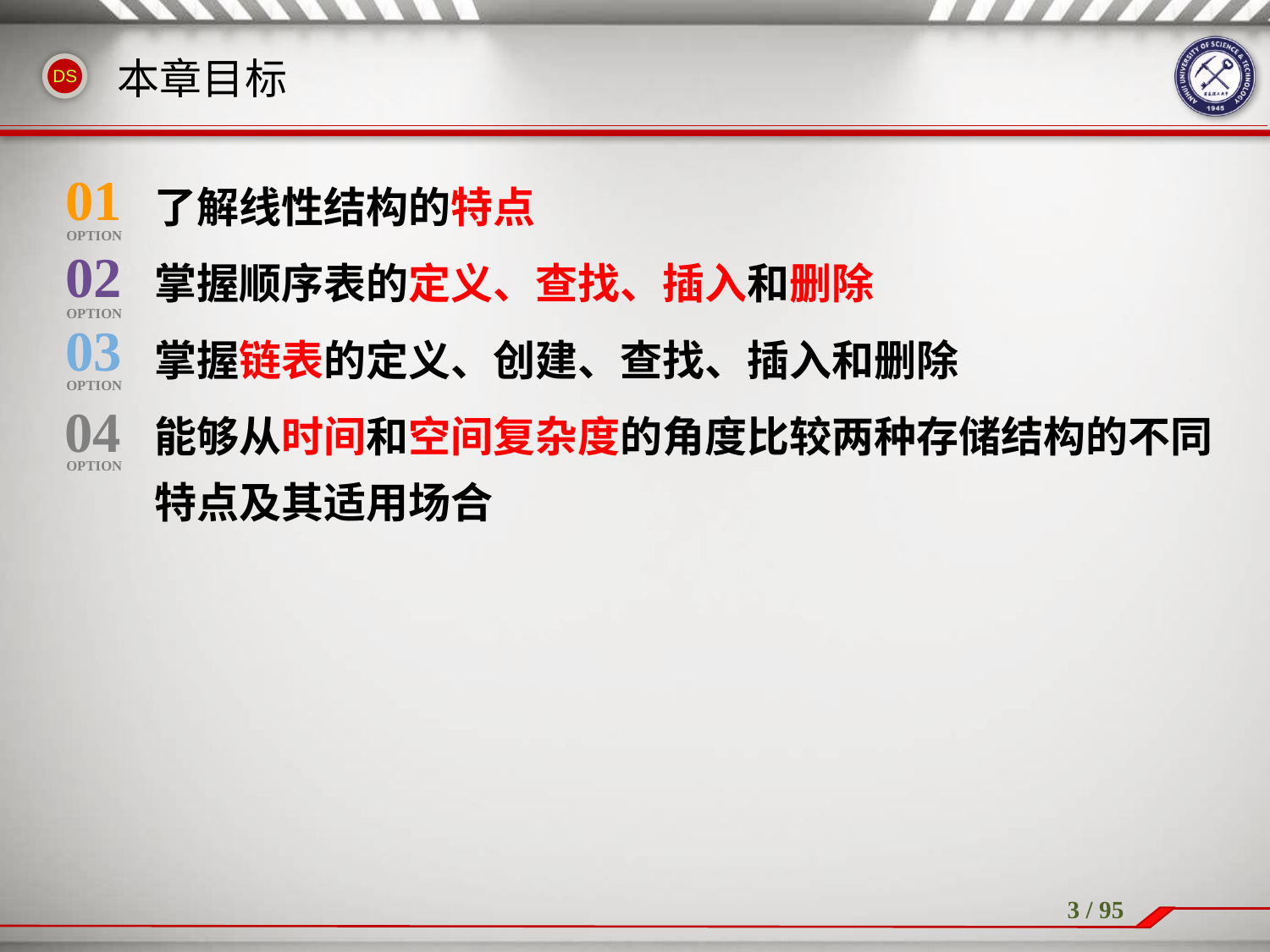

# 本章目标
了解线性结构的特点
掌握顺序表的定义、查找、插入和删除
掌握链表的定义、创建、查找、插入和删除
能够从时间和空间复杂度的角度比较两种存储结构的不同特点及其适用场合
01
OPTION
02
OPTION
03
OPTION
04
OPTION